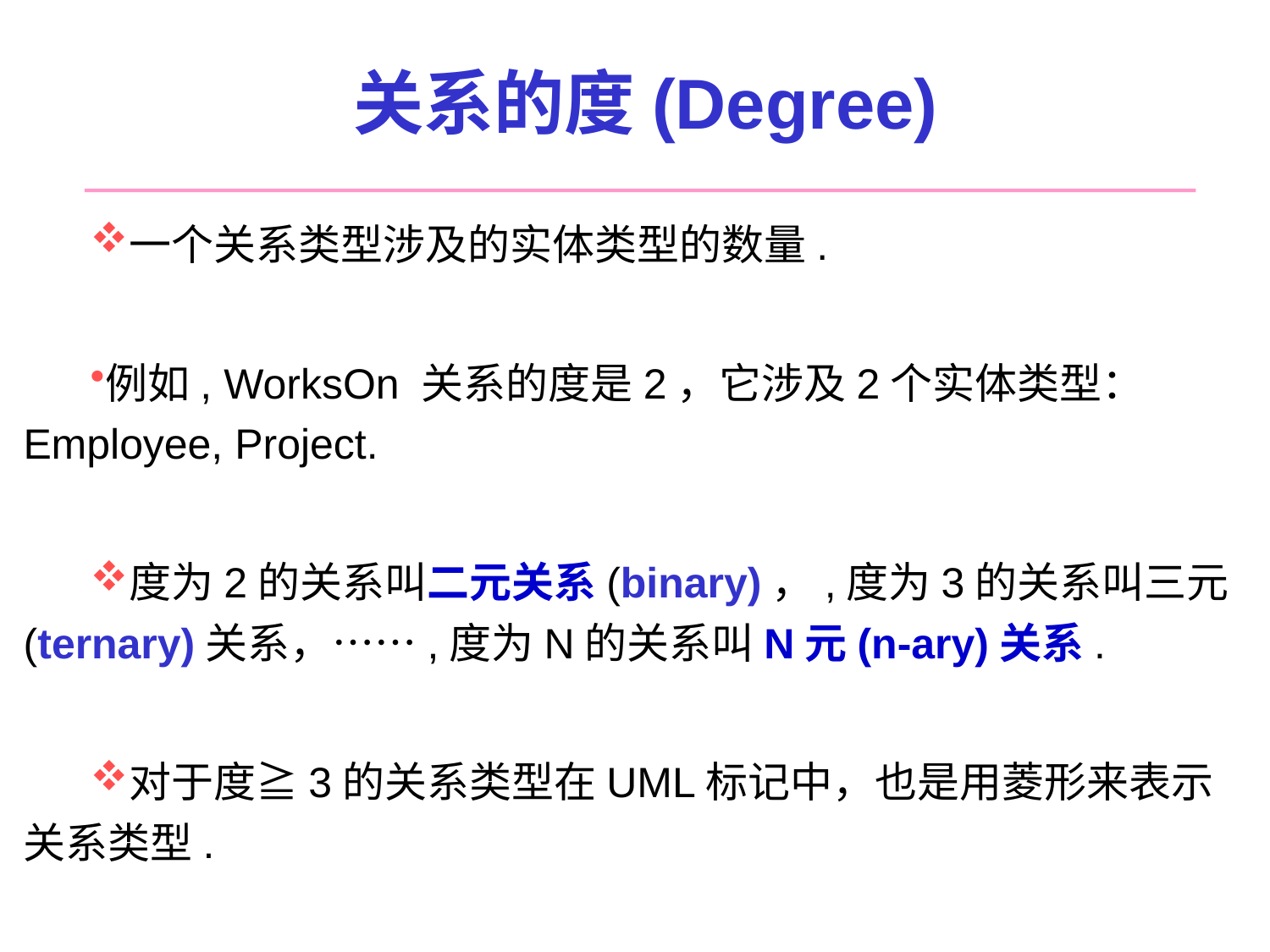

# 关系的度(Degree)
一个关系类型涉及的实体类型的数量.

例如, WorksOn 关系的度是2，它涉及2个实体类型： Employee, Project.

度为2的关系叫二元关系(binary)，,度为3的关系叫三元(ternary)关系，……,度为N的关系叫N元(n-ary)关系.

对于度≧3的关系类型在UML标记中，也是用菱形来表示关系类型.